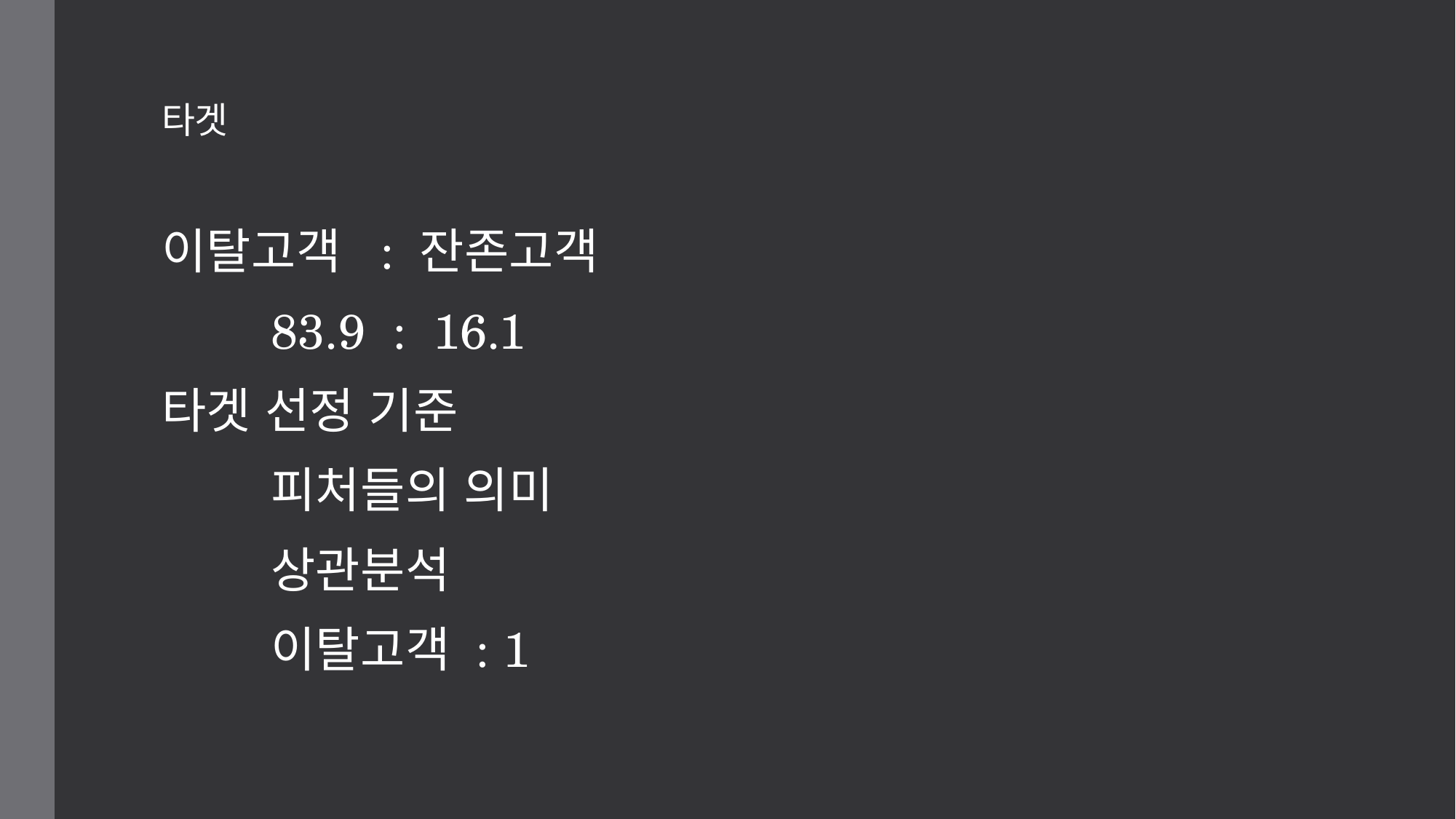

# 타겟
이탈고객  : 잔존고객
	83.9  :  16.1
타겟 선정 기준
	피처들의 의미
	상관분석
	이탈고객 : 1